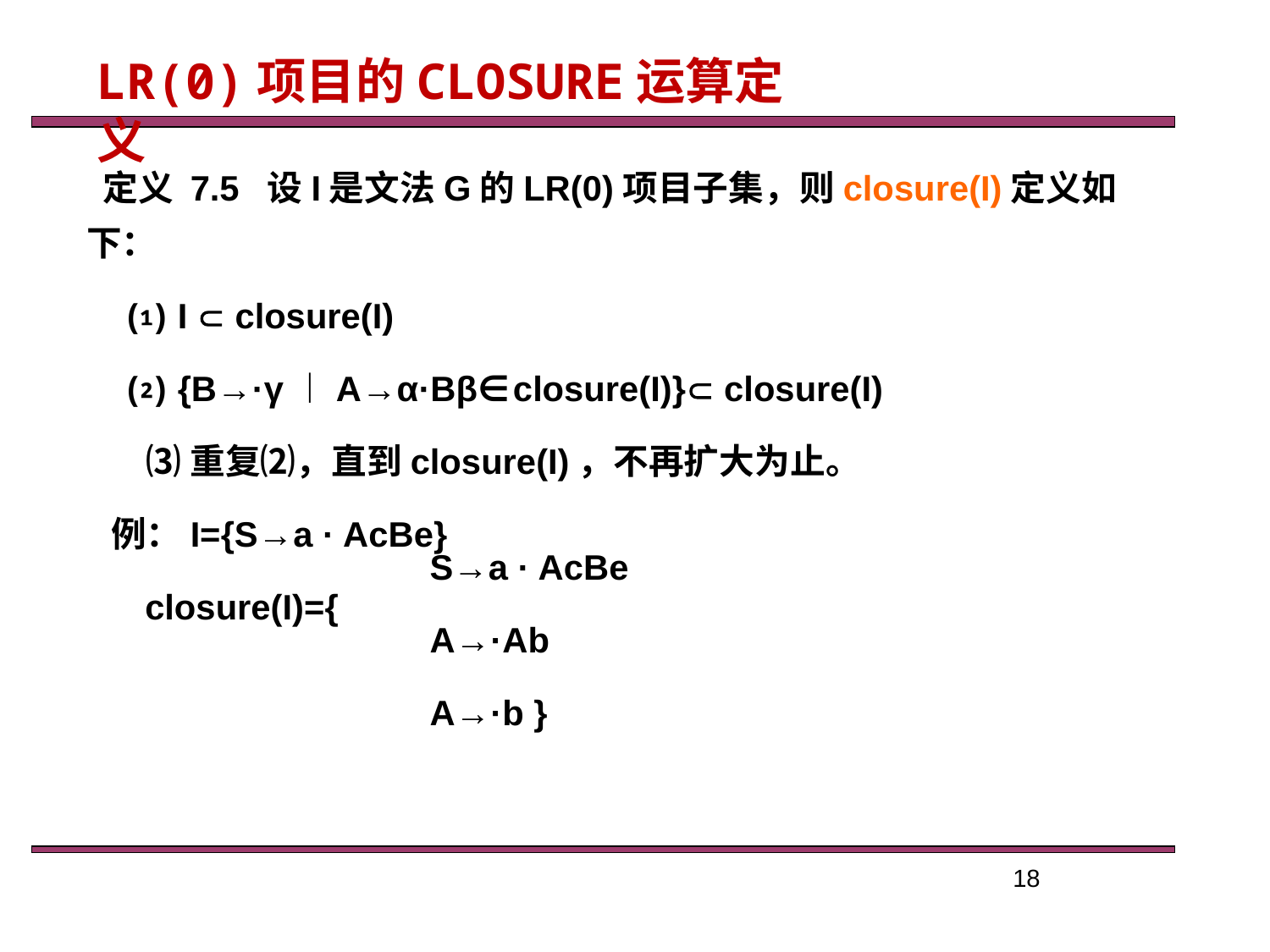

LR(0)项目的CLOSURE运算定义
 定义 7.5  设I是文法G的LR(0)项目子集，则closure(I)定义如下：
    ⑴ I ⊂ closure(I)
    ⑵ {B→·γ︱A→α·Bβ∈closure(I)}⊂ closure(I)
  　⑶ 重复⑵，直到closure(I)，不再扩大为止。
  例：I={S→a · AcBe}
      closure(I)={
S→a · AcBe
A→·Ab
A→·b }

18